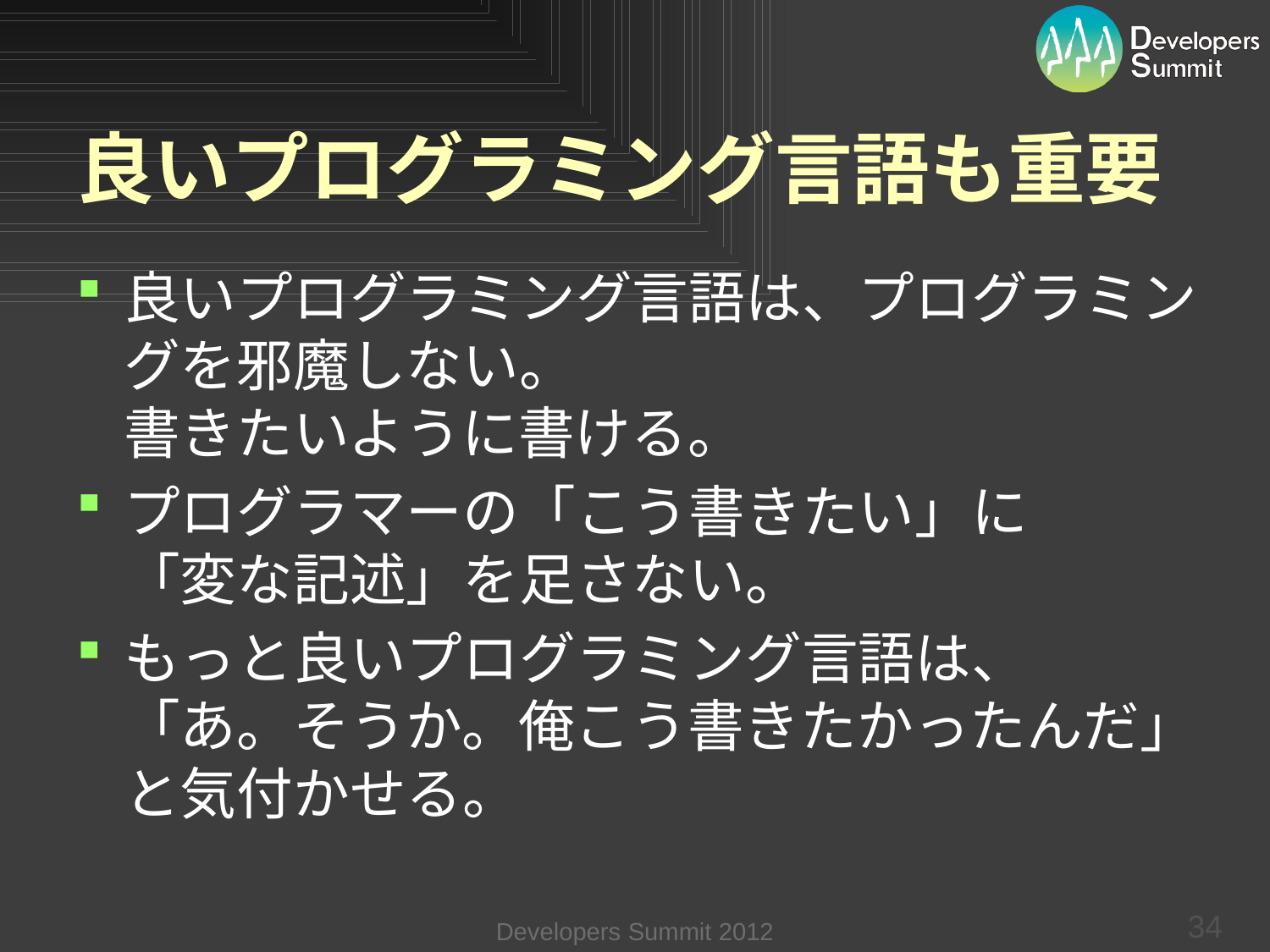

# 良いプログラミング言語も重要
良いプログラミング言語は、プログラミングを邪魔しない。
書きたいように書ける。
プログラマーの「こう書きたい」に
「変な記述」を足さない。
もっと良いプログラミング言語は、
「あ。そうか。俺こう書きたかったんだ」
と気付かせる。
34